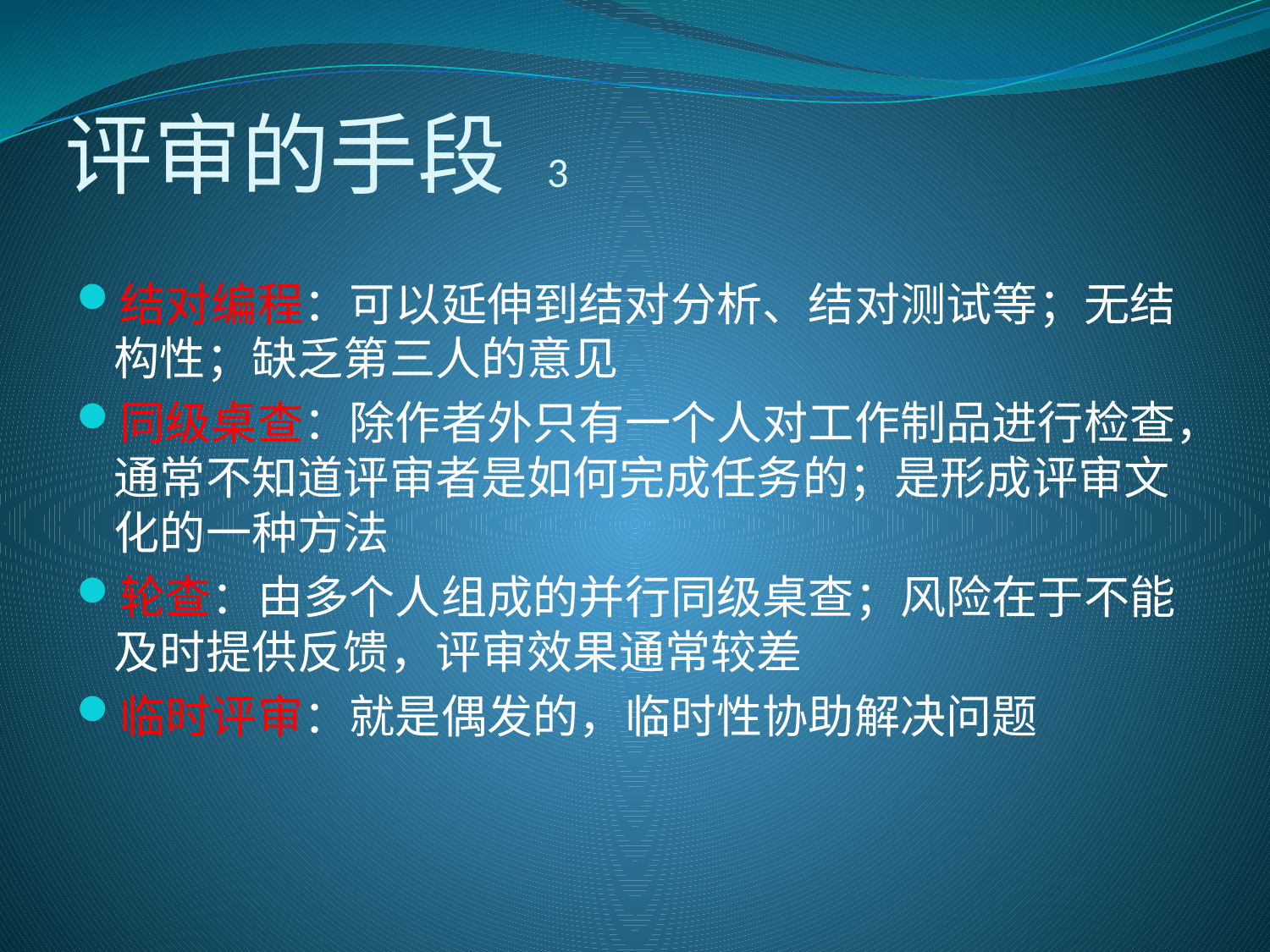

# 评审的手段 3
结对编程：可以延伸到结对分析、结对测试等；无结构性；缺乏第三人的意见
同级桌查：除作者外只有一个人对工作制品进行检查，通常不知道评审者是如何完成任务的；是形成评审文化的一种方法
轮查：由多个人组成的并行同级桌查；风险在于不能及时提供反馈，评审效果通常较差
临时评审：就是偶发的，临时性协助解决问题